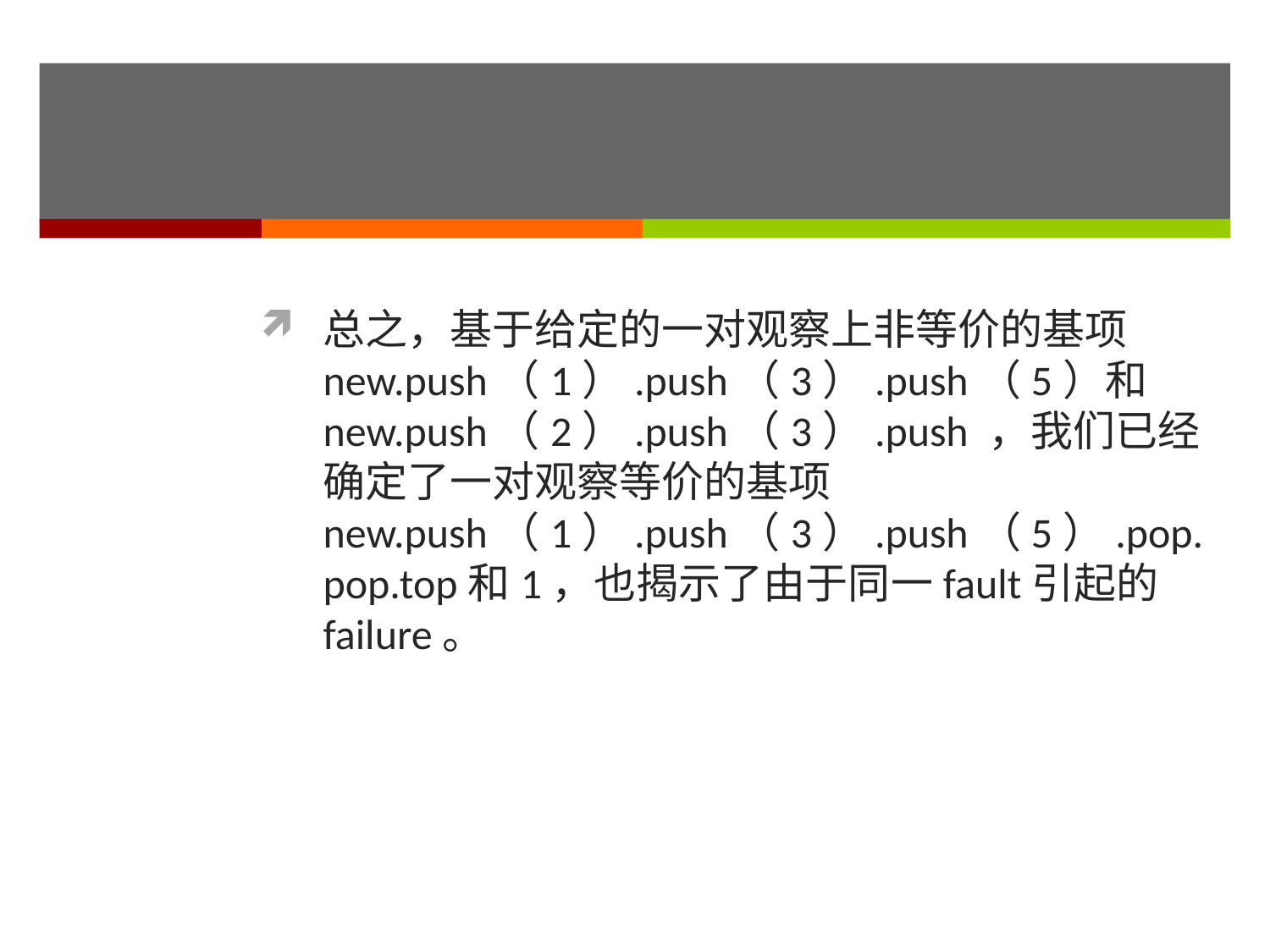

#
总之，基于给定的一对观察上非等价的基项new.push（1）.push（3）.push（5）和new.push（2）.push（3）.push ，我们已经确定了一对观察等价的基项new.push（1）.push（3）.push（5）.pop.pop.top和1，也揭示了由于同一fault引起的failure。